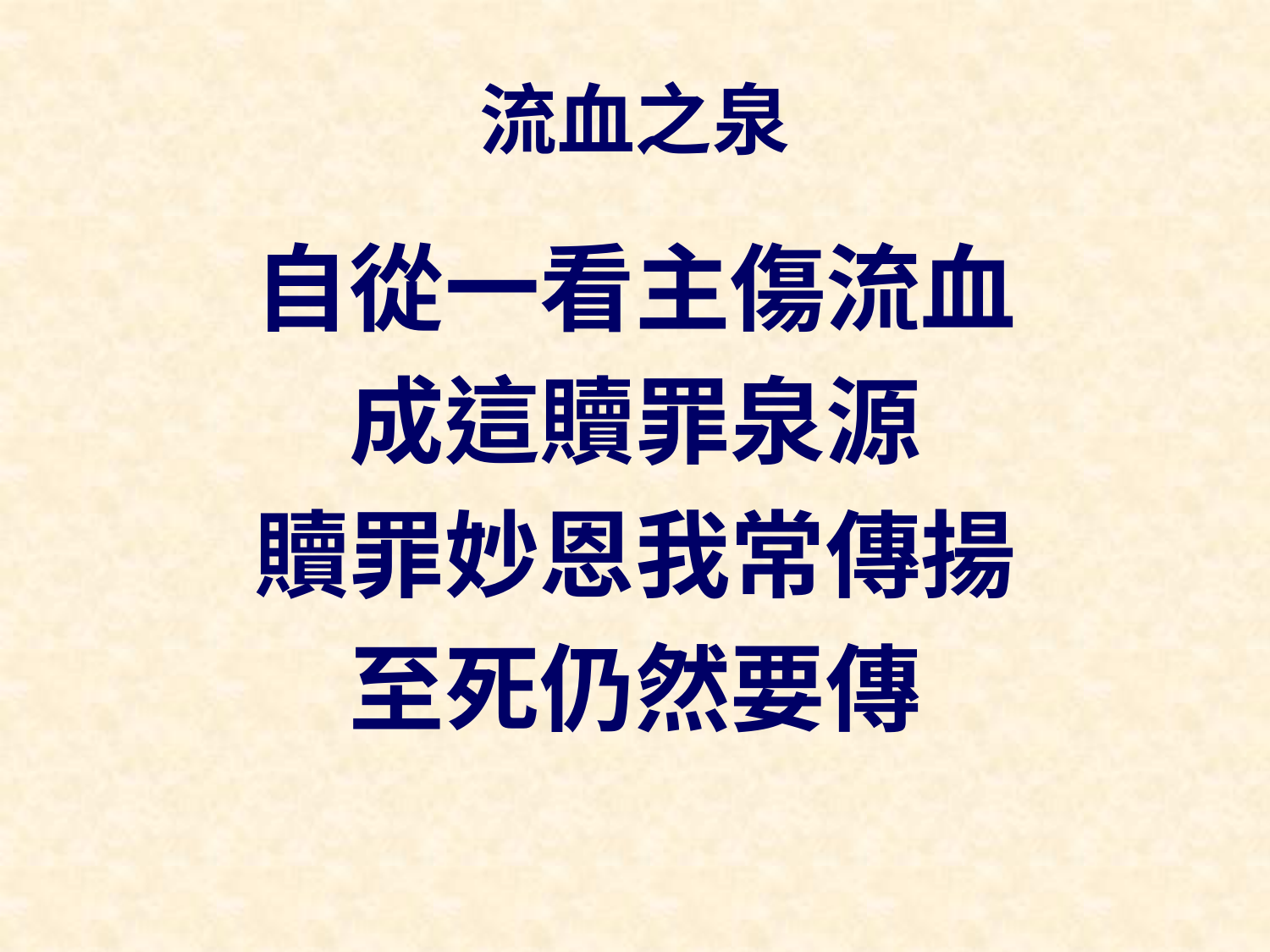

# 流血之泉
自從一看主傷流血
成這贖罪泉源
贖罪妙恩我常傳揚
至死仍然要傳